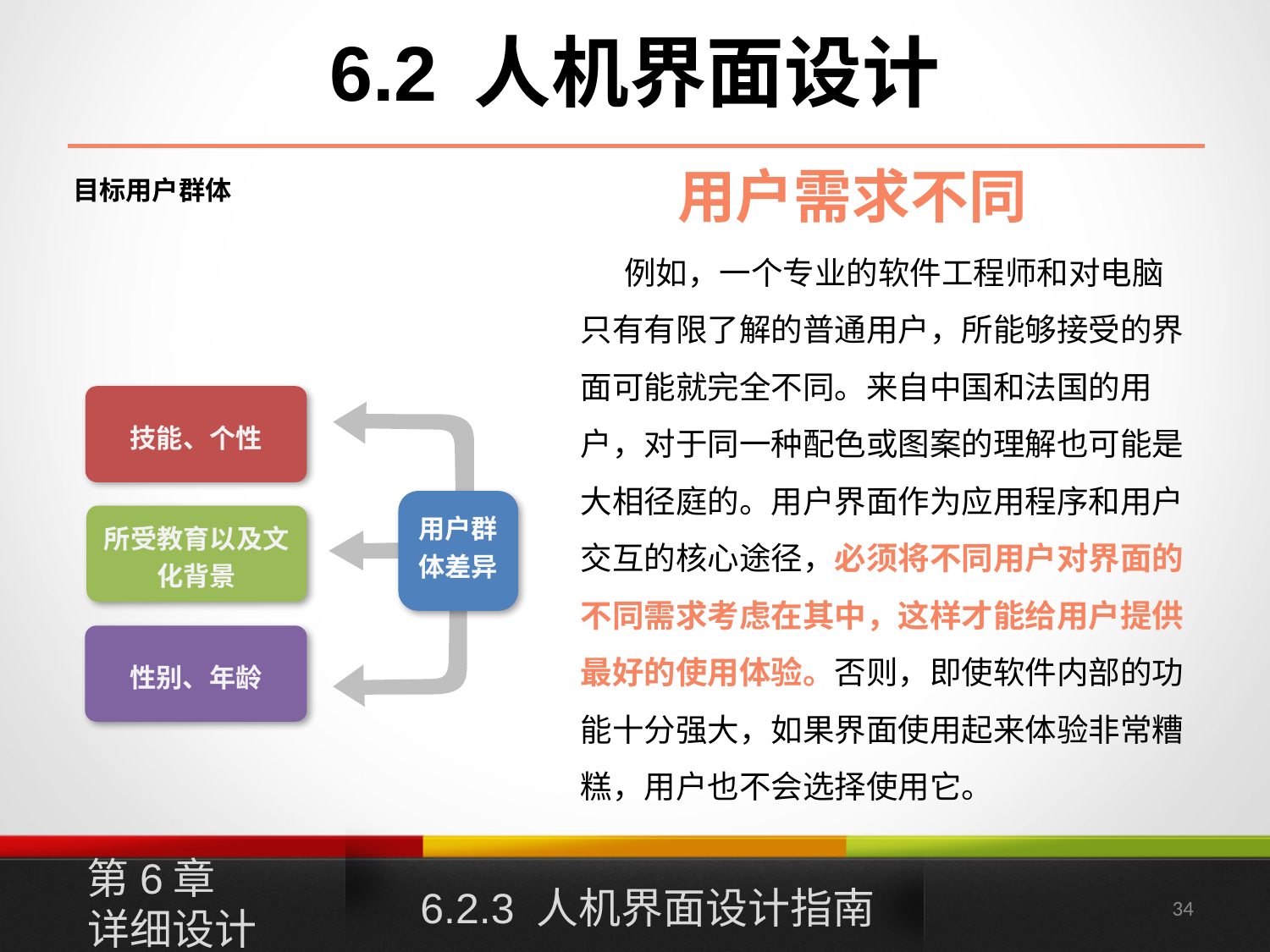

6.2 人机界面设计
目标用户群体
用户需求不同
     例如，一个专业的软件工程师和对电脑只有有限了解的普通用户，所能够接受的界面可能就完全不同。来自中国和法国的用户，对于同一种配色或图案的理解也可能是大相径庭的。用户界面作为应用程序和用户交互的核心途径，必须将不同用户对界面的不同需求考虑在其中，这样才能给用户提供最好的使用体验。否则，即使软件内部的功能十分强大，如果界面使用起来体验非常糟糕，用户也不会选择使用它。
技能、个性

用户群体差异
所受教育以及文化背景

性别、年龄
第6章
详细设计
6.2.3 人机界面设计指南
34